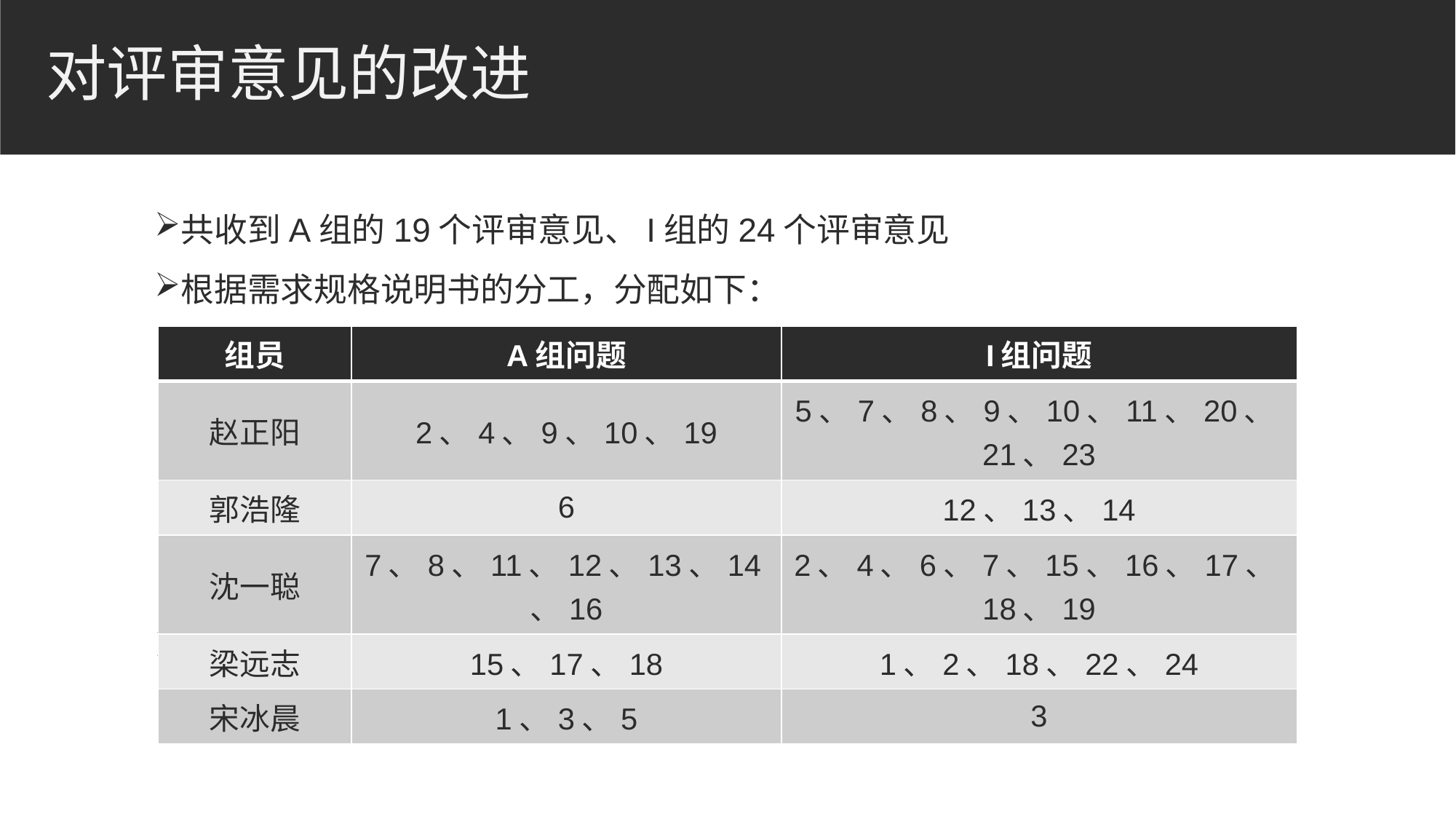

# 对评审意见的改进
共收到A组的19个评审意见、I组的24个评审意见
根据需求规格说明书的分工，分配如下：

处理结果：A组问题：18接受、0解释、1待议，
I组问题：14接受、5解释、5待议
| 组员 | A组问题 | I组问题 |
| --- | --- | --- |
| 赵正阳 | 2、4、9、10、19 | 5、7、8、9、10、11、20、21、23 |
| 郭浩隆 | 6 | 12、13、14 |
| 沈一聪 | 7、8、11、12、13、14、16 | 2、4、6、7、15、16、17、18、19 |
| 梁远志 | 15、17、18 | 1、2、18、22、24 |
| 宋冰晨 | 1、3、5 | 3 |